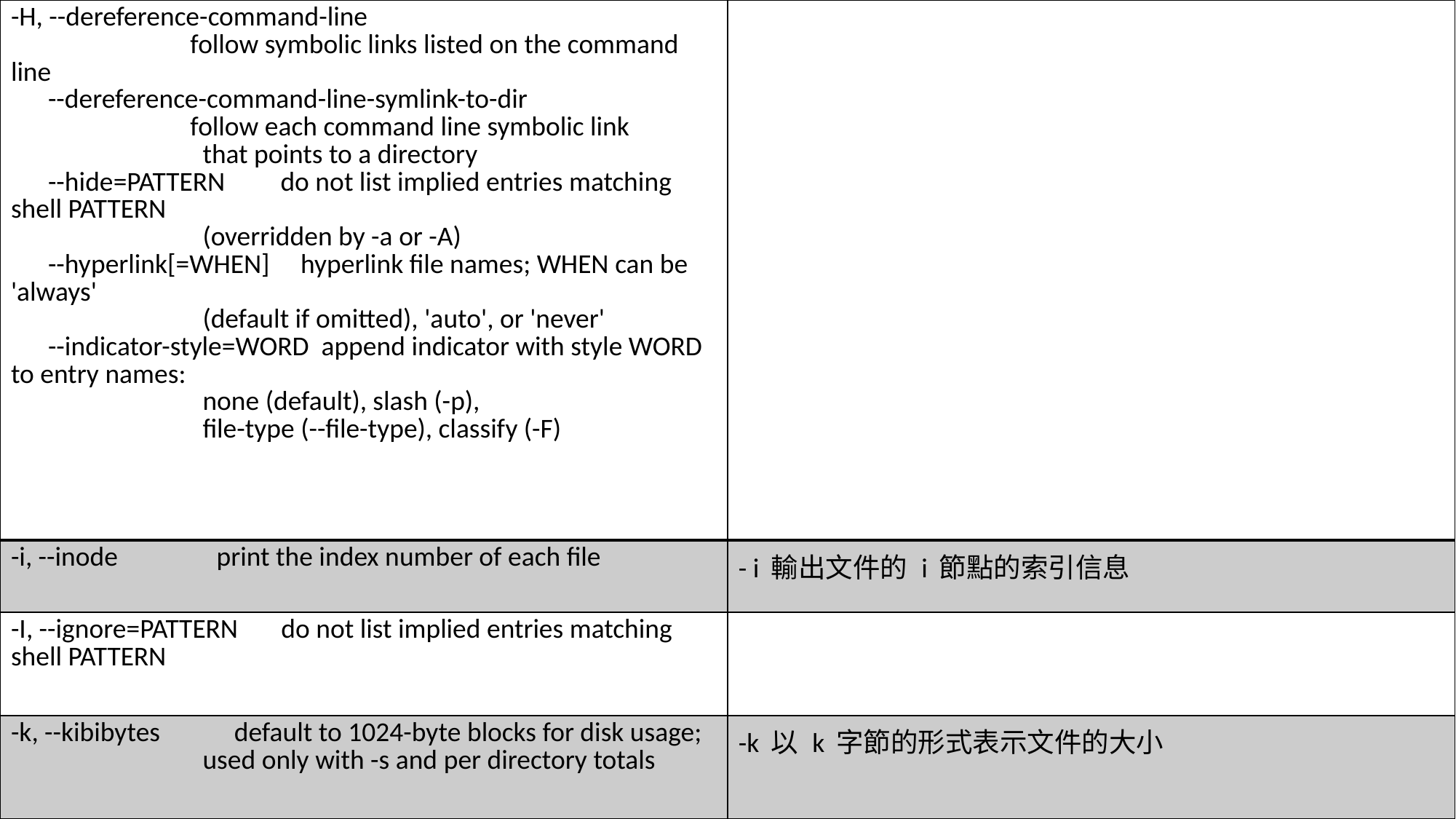

| -H, --dereference-command-line follow symbolic links listed on the command line --dereference-command-line-symlink-to-dir follow each command line symbolic link that points to a directory --hide=PATTERN do not list implied entries matching shell PATTERN (overridden by -a or -A) --hyperlink[=WHEN] hyperlink file names; WHEN can be 'always' (default if omitted), 'auto', or 'never' --indicator-style=WORD append indicator with style WORD to entry names: none (default), slash (-p), file-type (--file-type), classify (-F) |  |
| --- | --- |
| -i, --inode print the index number of each file | - i 輸出文件的 i 節點的索引信息 |
| -I, --ignore=PATTERN do not list implied entries matching shell PATTERN |  |
| -k, --kibibytes default to 1024-byte blocks for disk usage; used only with -s and per directory totals | -k 以 k 字節的形式表示文件的大小 |